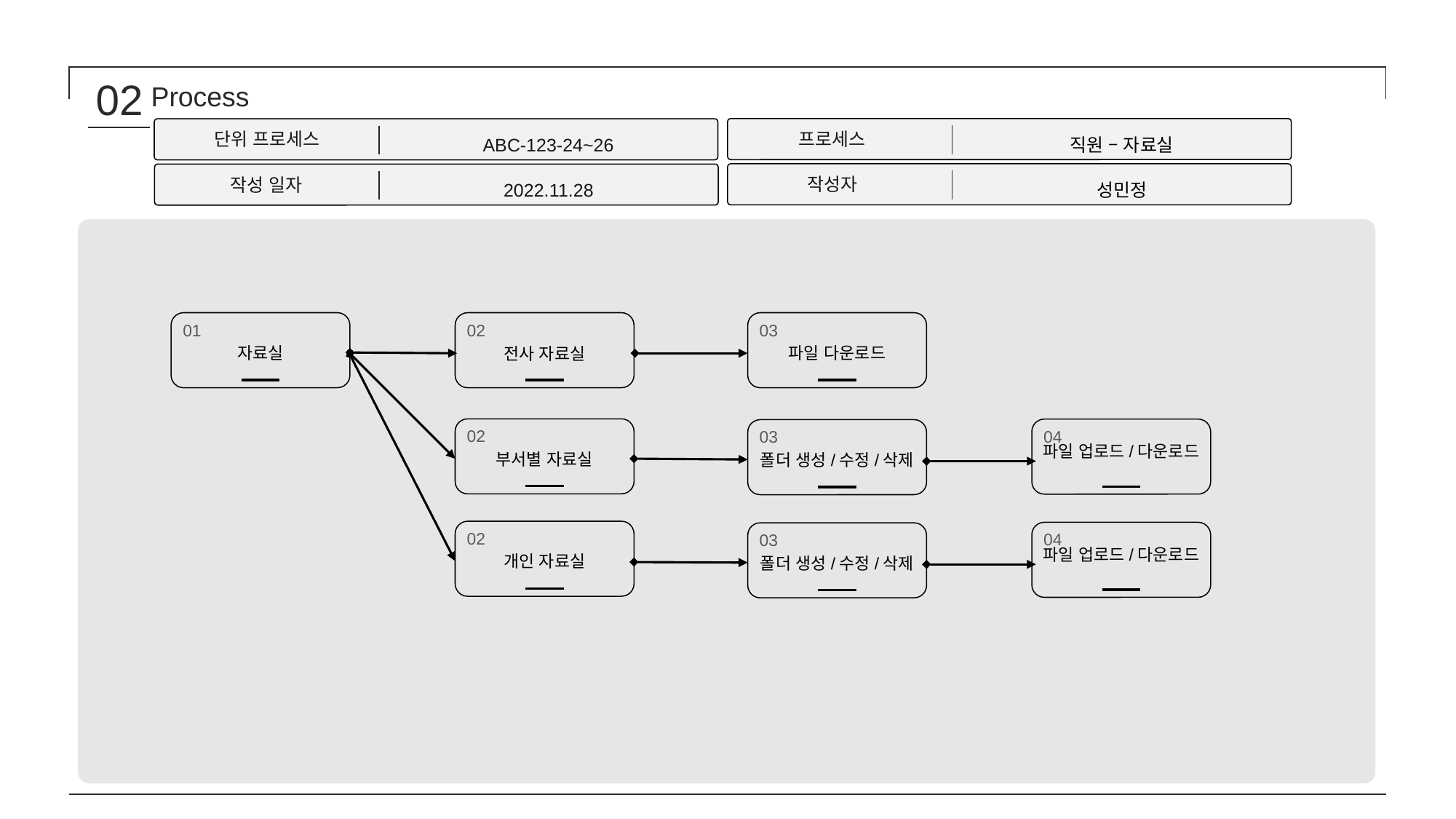

02
Process

프로세스
직원 – 자료실

단위 프로세스
ABC-123-24~26

작성자
성민정

작성 일자
2022.11.28

01
자료실

02
전사 자료실

03
파일 다운로드

02
부서별 자료실

04
파일 업로드/다운로드

03
폴더 생성/수정/삭제

02
개인 자료실

04
파일 업로드/다운로드

03
폴더 생성/수정/삭제